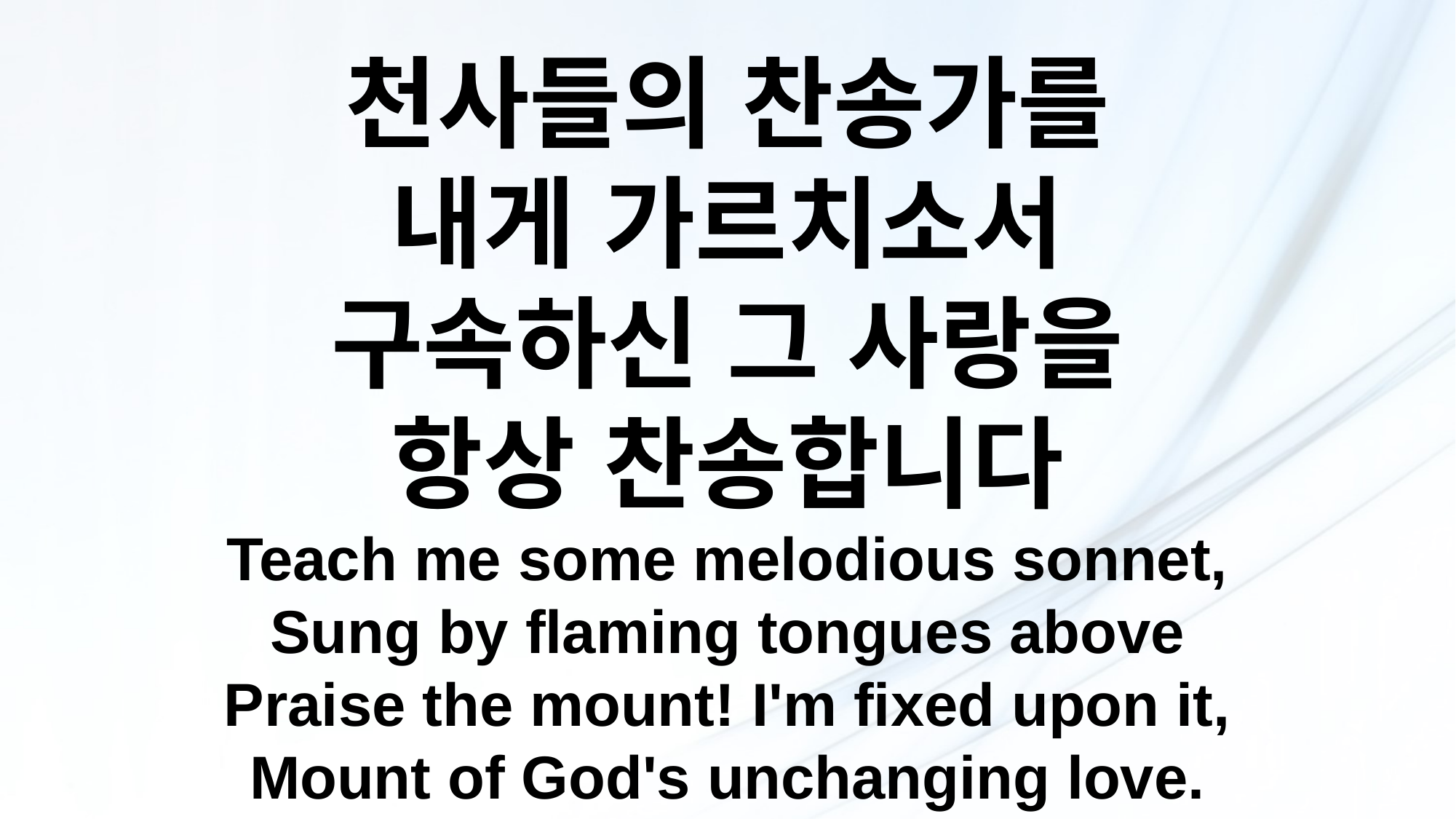

천사들의 찬송가를
내게 가르치소서
구속하신 그 사랑을
항상 찬송합니다
Teach me some melodious sonnet,
Sung by flaming tongues above
Praise the mount! I'm fixed upon it,
Mount of God's unchanging love.